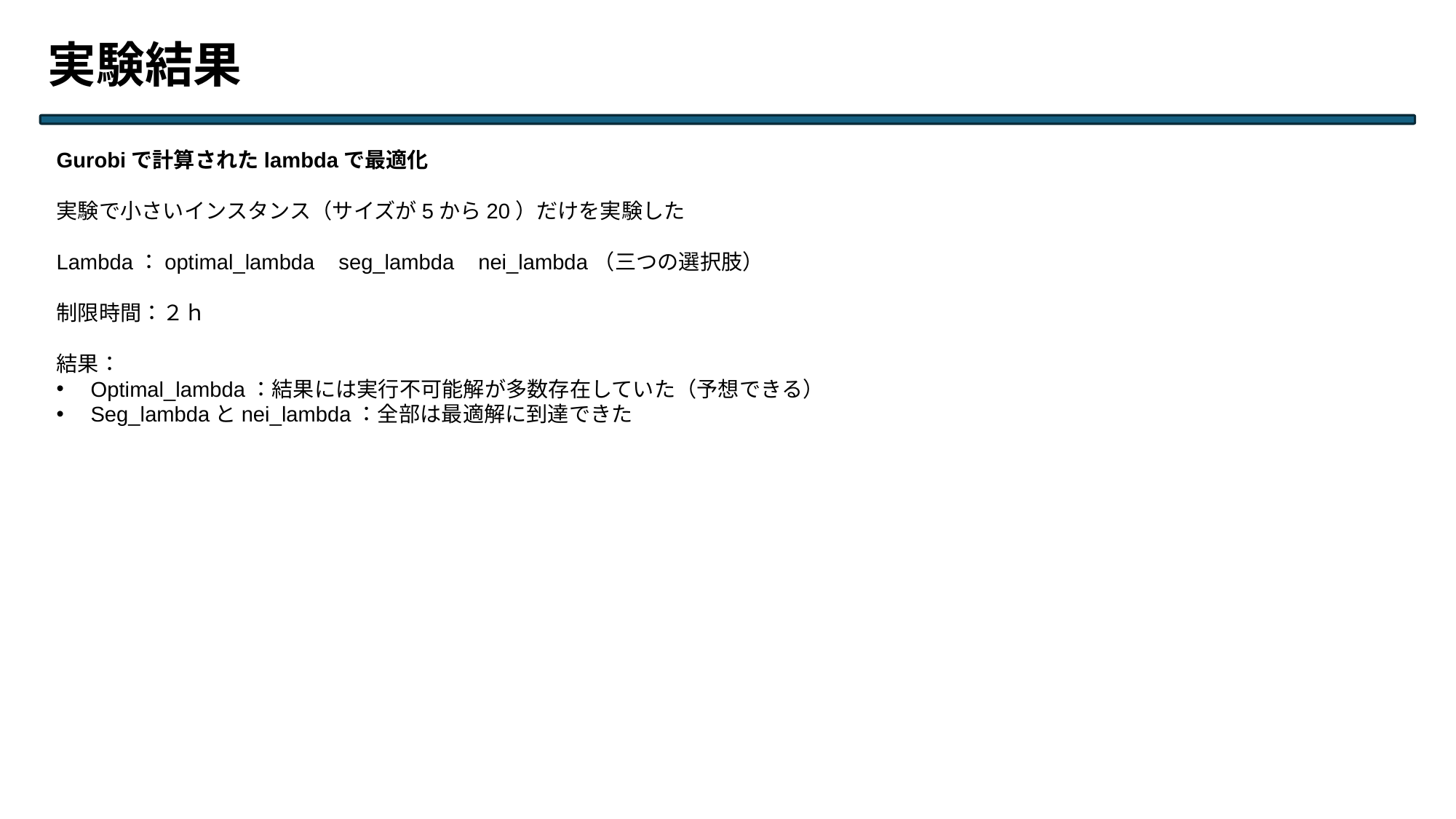

実験結果

Gurobiで計算されたlambdaで最適化

実験で小さいインスタンス（サイズが5から20）だけを実験した

Lambda：optimal_lambda    seg_lambda    nei_lambda（三つの選択肢）

制限時間：２ｈ

結果：
Optimal_lambda：結果には実行不可能解が多数存在していた（予想できる）
Seg_lambdaとnei_lambda：全部は最適解に到達できた